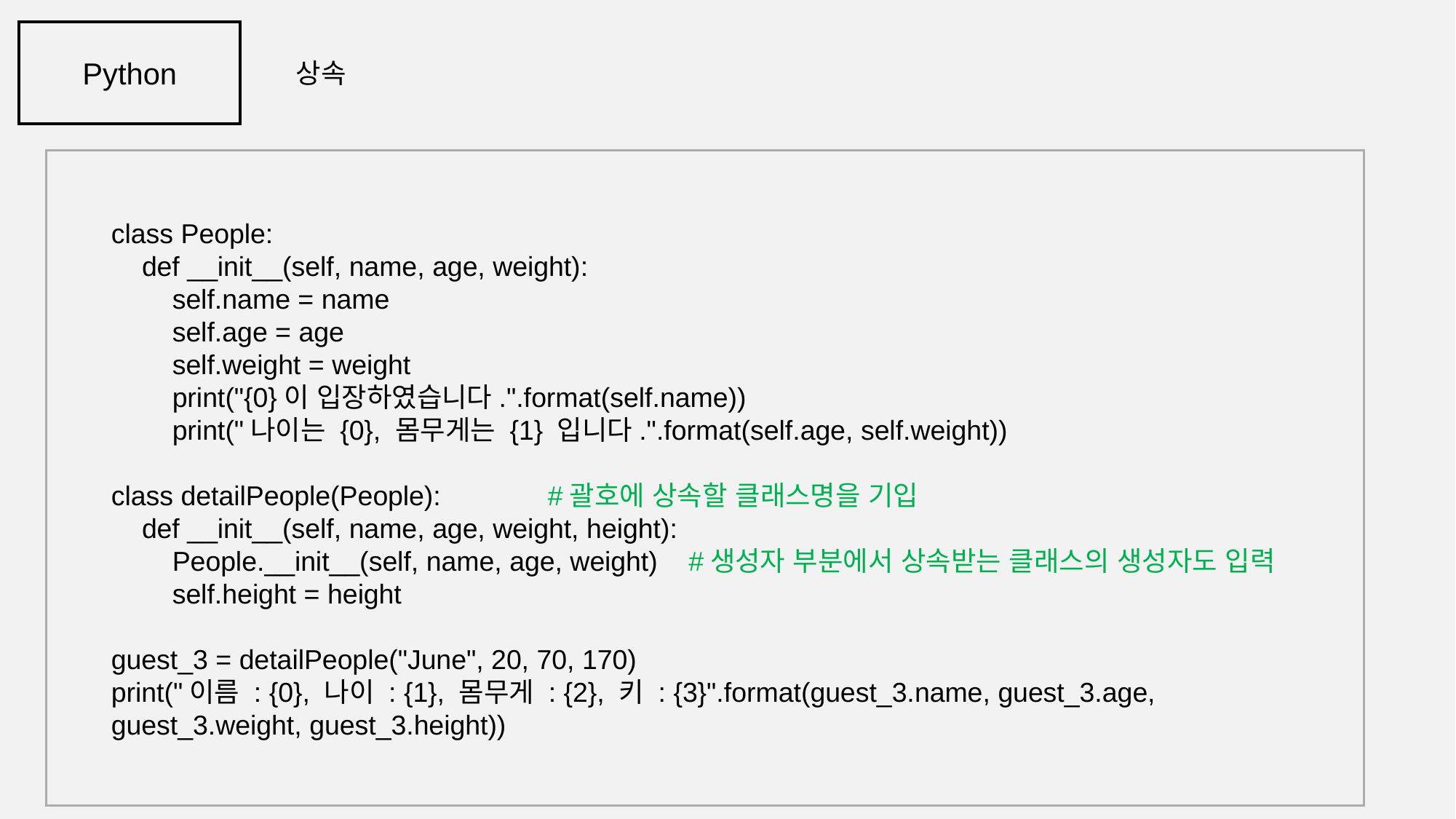

Python
상속
class People:
    def __init__(self, name, age, weight):
        self.name = name
        self.age = age
        self.weight = weight
        print("{0}이 입장하였습니다.".format(self.name))
        print("나이는 {0}, 몸무게는 {1} 입니다.".format(self.age, self.weight))

class detailPeople(People):	#괄호에 상속할 클래스명을 기입
    def __init__(self, name, age, weight, height):
        People.__init__(self, name, age, weight)    #생성자 부분에서 상속받는 클래스의 생성자도 입력
        self.height = height

guest_3 = detailPeople("June", 20, 70, 170)
print("이름 : {0}, 나이 : {1}, 몸무게 : {2}, 키 : {3}".format(guest_3.name, guest_3.age, guest_3.weight, guest_3.height))
   '"